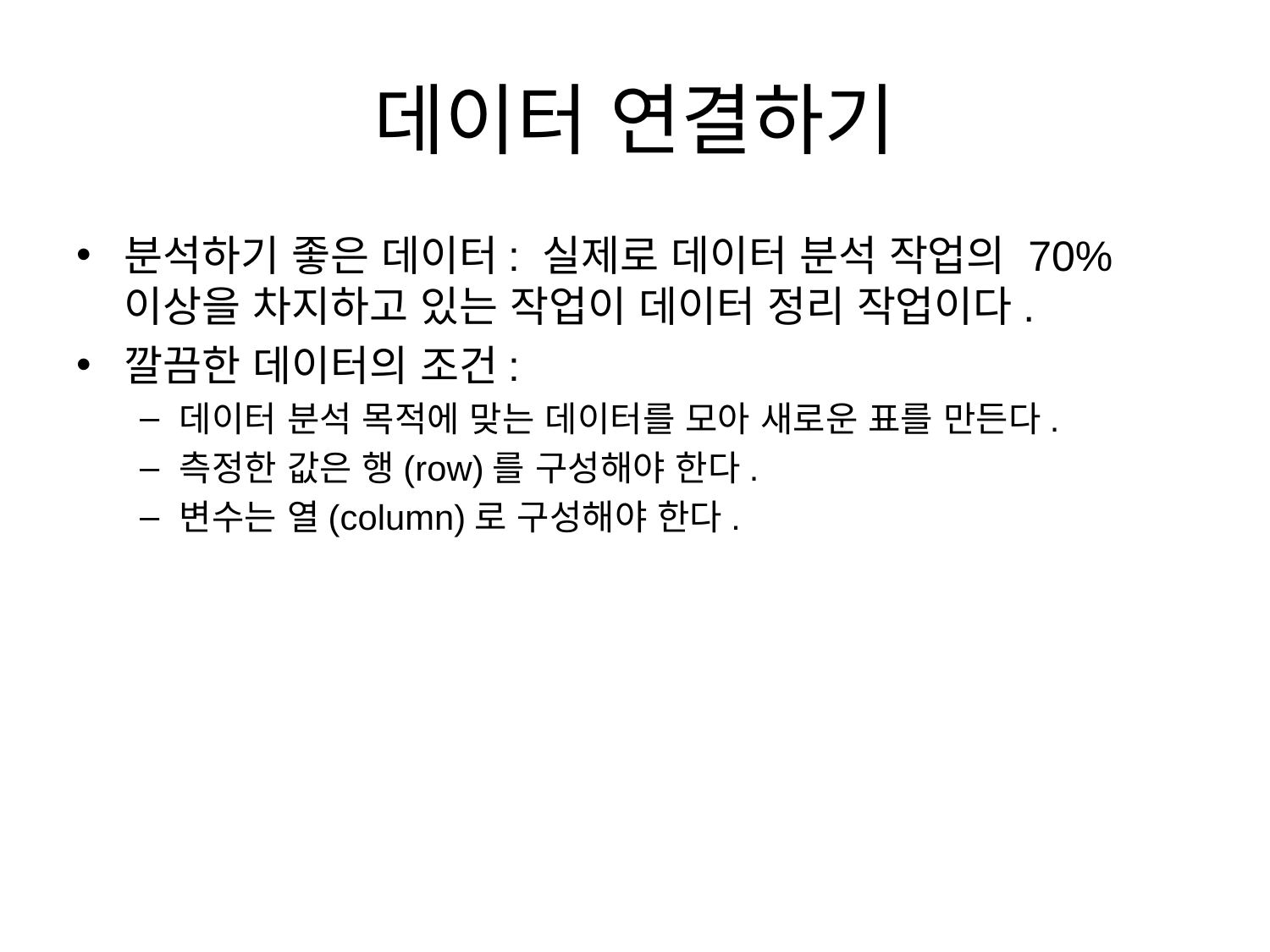

# 데이터 연결하기
분석하기 좋은 데이터: 실제로 데이터 분석 작업의 70%이상을 차지하고 있는 작업이 데이터 정리 작업이다.
깔끔한 데이터의 조건:
데이터 분석 목적에 맞는 데이터를 모아 새로운 표를 만든다.
측정한 값은 행(row)를 구성해야 한다.
변수는 열(column)로 구성해야 한다.